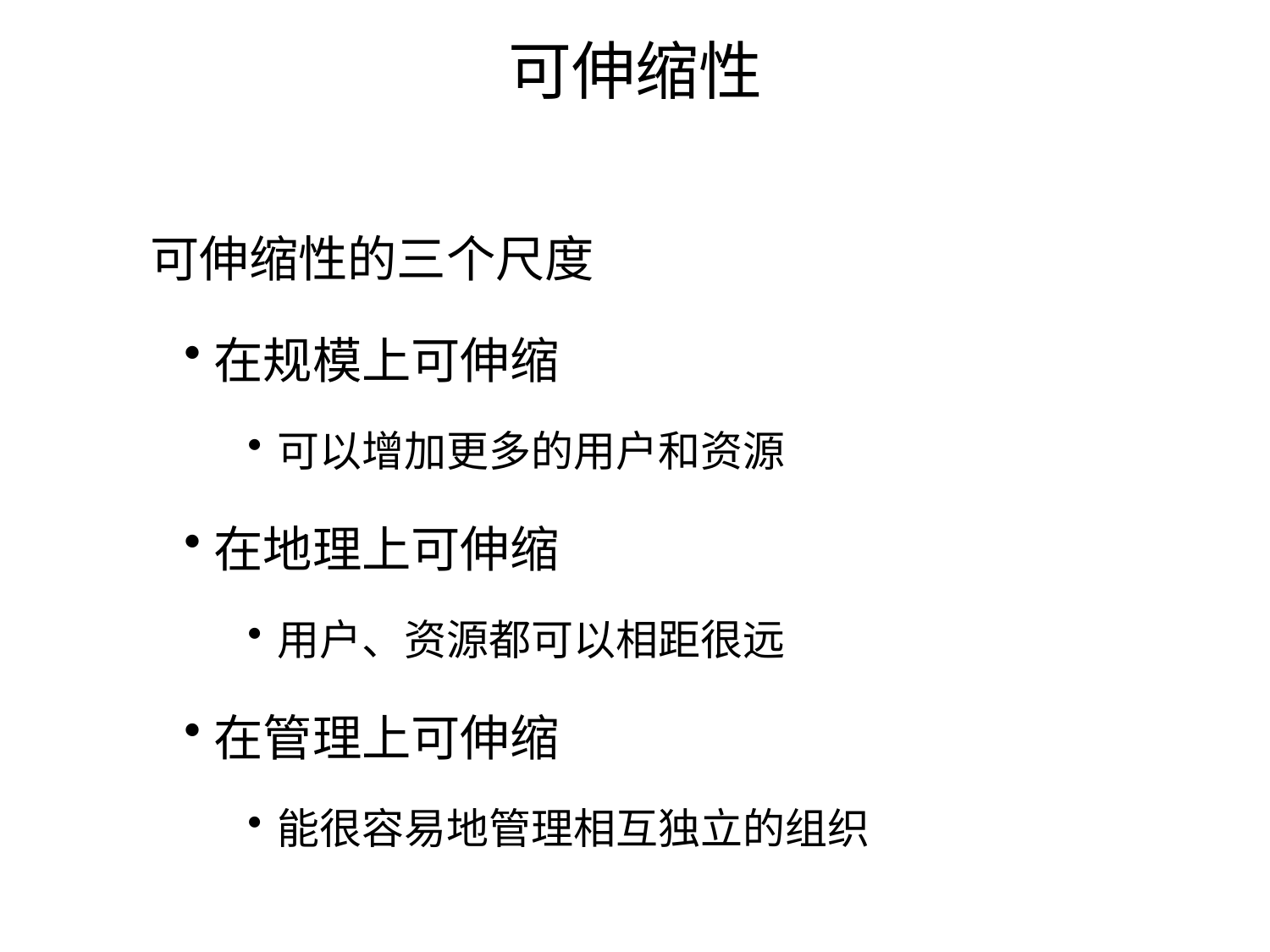

# 可伸缩性
可伸缩性的三个尺度
在规模上可伸缩
可以增加更多的用户和资源
在地理上可伸缩
用户、资源都可以相距很远
在管理上可伸缩
能很容易地管理相互独立的组织